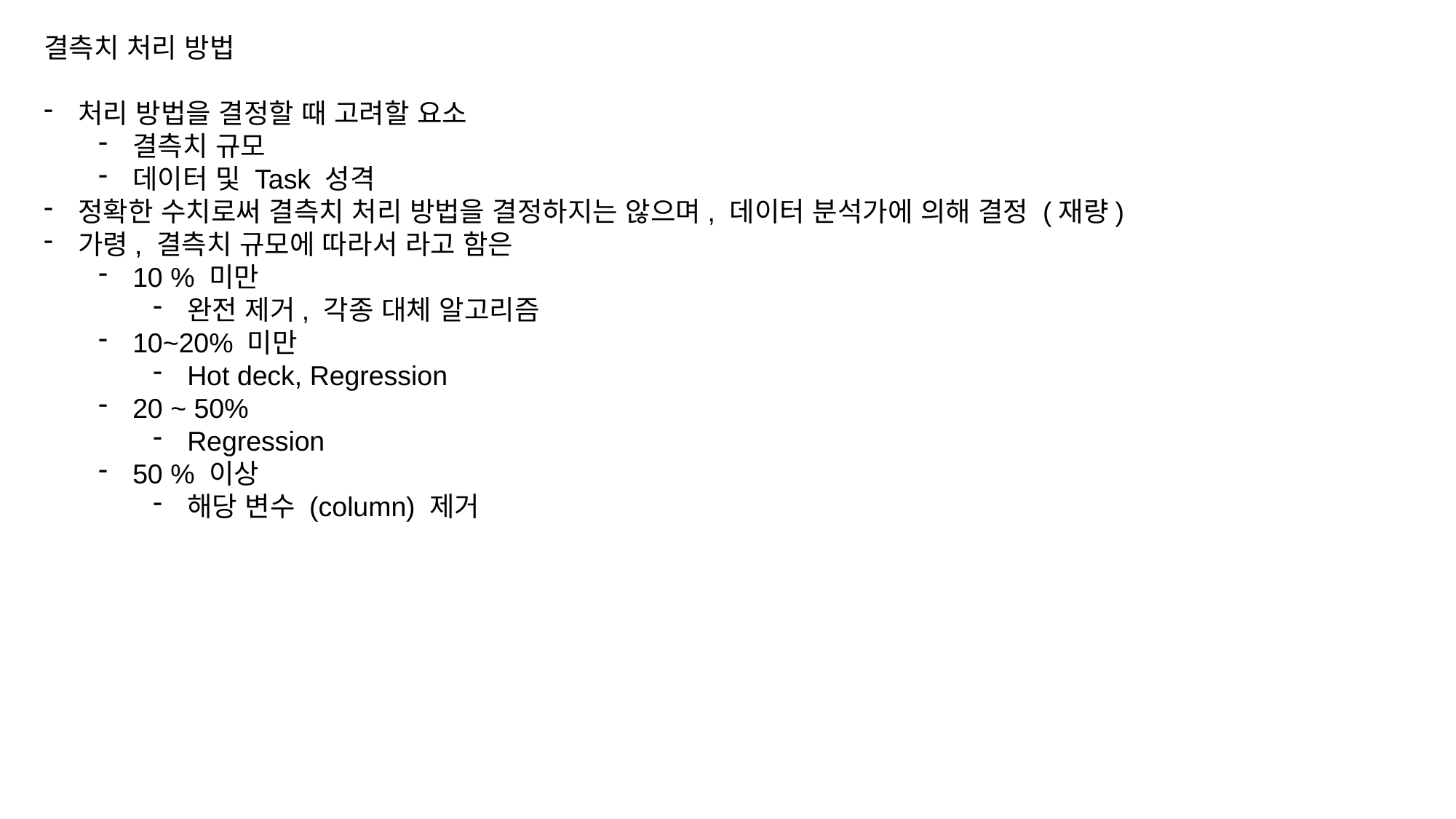

결측치 처리 방법

처리 방법을 결정할 때 고려할 요소
결측치 규모
데이터 및 Task 성격
정확한 수치로써 결측치 처리 방법을 결정하지는 않으며, 데이터 분석가에 의해 결정 (재량)
가령, 결측치 규모에 따라서 라고 함은
10 % 미만
완전 제거, 각종 대체 알고리즘
10~20% 미만
Hot deck, Regression
20 ~ 50%
Regression
50 % 이상
해당 변수 (column) 제거